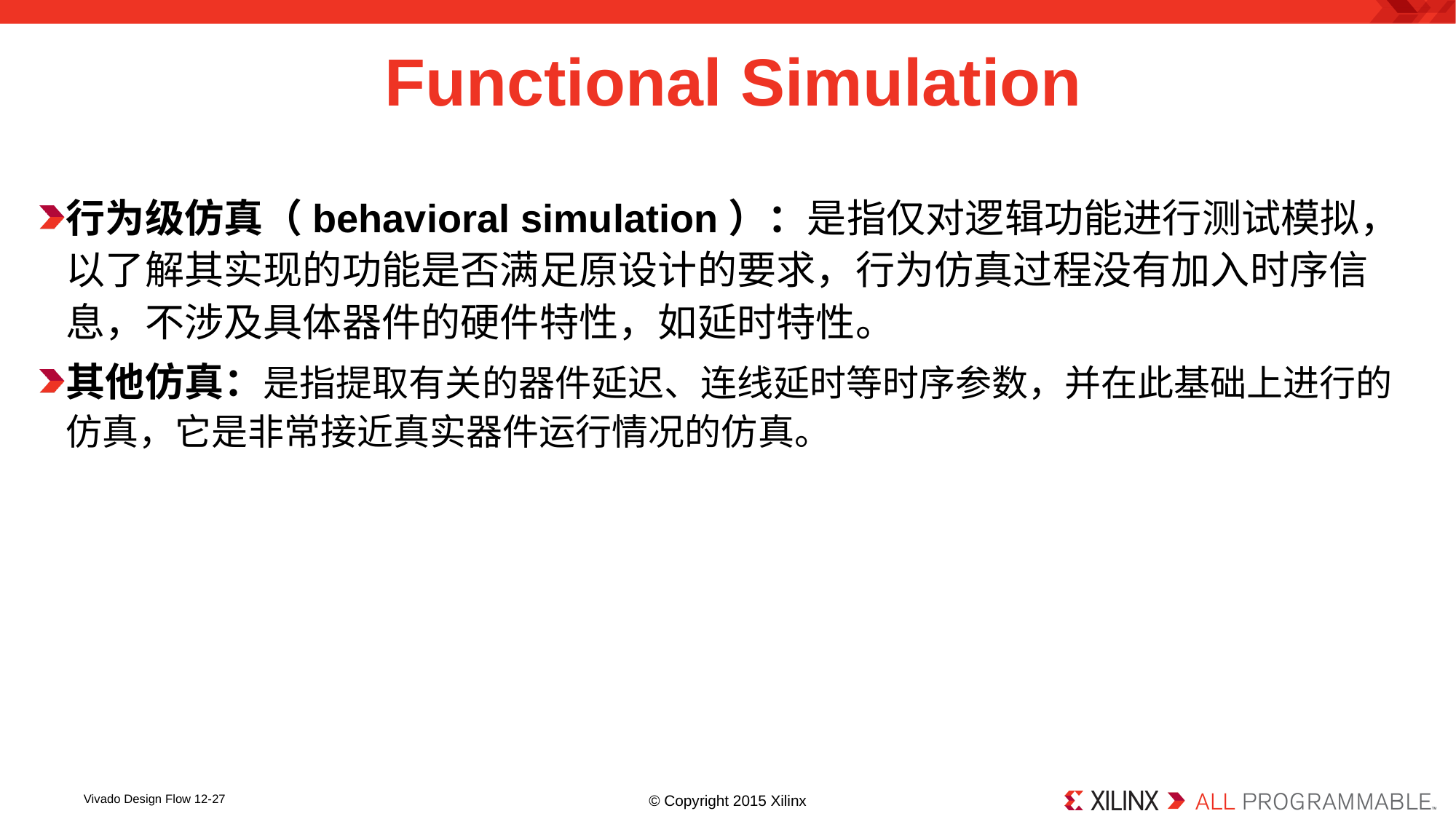

# Functional Simulation
行为级仿真（behavioral simulation）：是指仅对逻辑功能进行测试模拟，以了解其实现的功能是否满足原设计的要求，行为仿真过程没有加入时序信息，不涉及具体器件的硬件特性，如延时特性。
其他仿真：是指提取有关的器件延迟、连线延时等时序参数，并在此基础上进行的仿真，它是非常接近真实器件运行情况的仿真。

© Copyright 2015 Xilinx
Vivado Design Flow 12-27